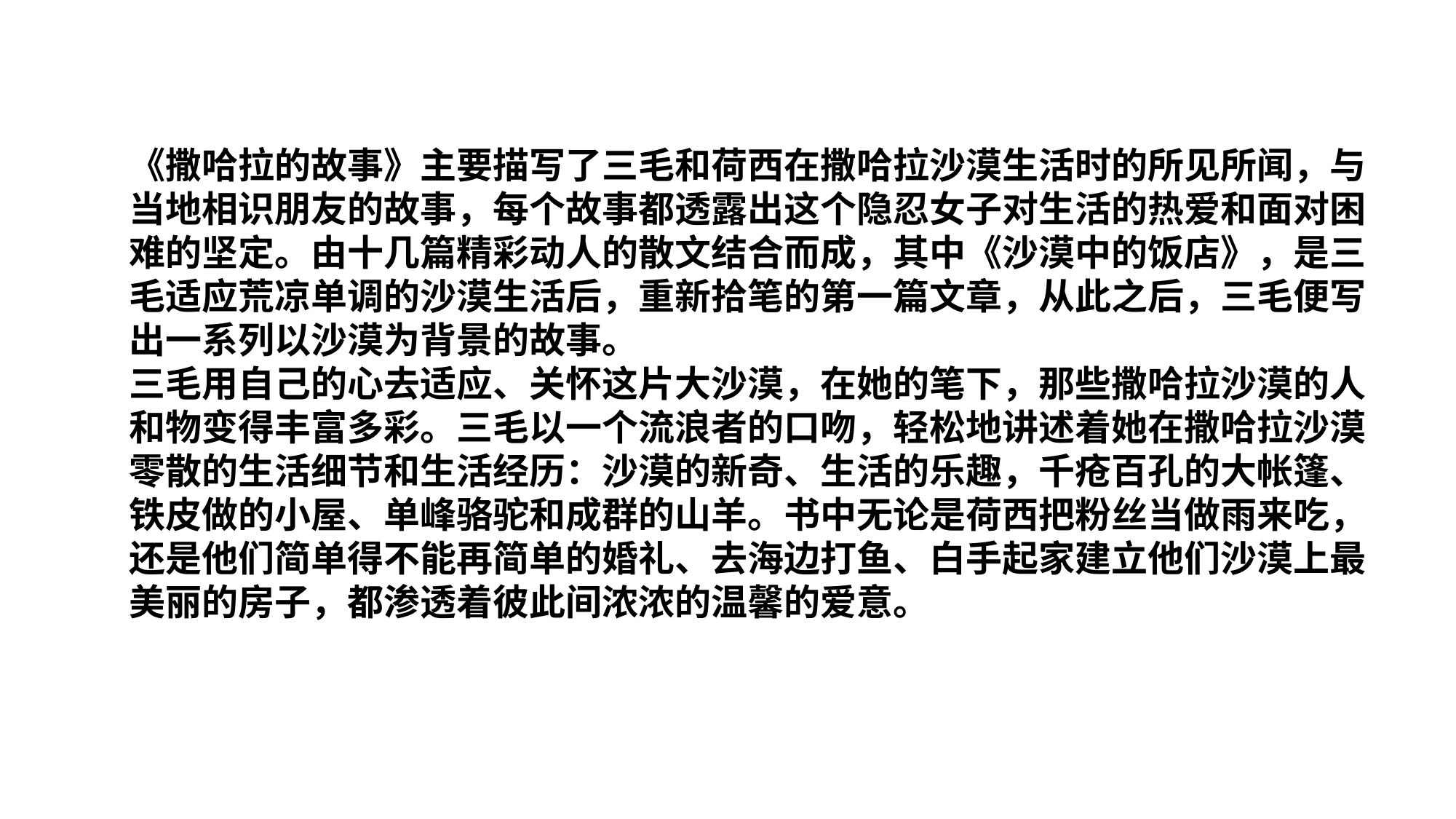

《撒哈拉的故事》主要描写了三毛和荷西在撒哈拉沙漠生活时的所见所闻，与当地相识朋友的故事，每个故事都透露出这个隐忍女子对生活的热爱和面对困难的坚定。由十几篇精彩动人的散文结合而成，其中《沙漠中的饭店》，是三毛适应荒凉单调的沙漠生活后，重新拾笔的第一篇文章，从此之后，三毛便写出一系列以沙漠为背景的故事。
三毛用自己的心去适应、关怀这片大沙漠，在她的笔下，那些撒哈拉沙漠的人和物变得丰富多彩。三毛以一个流浪者的口吻，轻松地讲述着她在撒哈拉沙漠零散的生活细节和生活经历：沙漠的新奇、生活的乐趣，千疮百孔的大帐篷、铁皮做的小屋、单峰骆驼和成群的山羊。书中无论是荷西把粉丝当做雨来吃，还是他们简单得不能再简单的婚礼、去海边打鱼、白手起家建立他们沙漠上最美丽的房子，都渗透着彼此间浓浓的温馨的爱意。